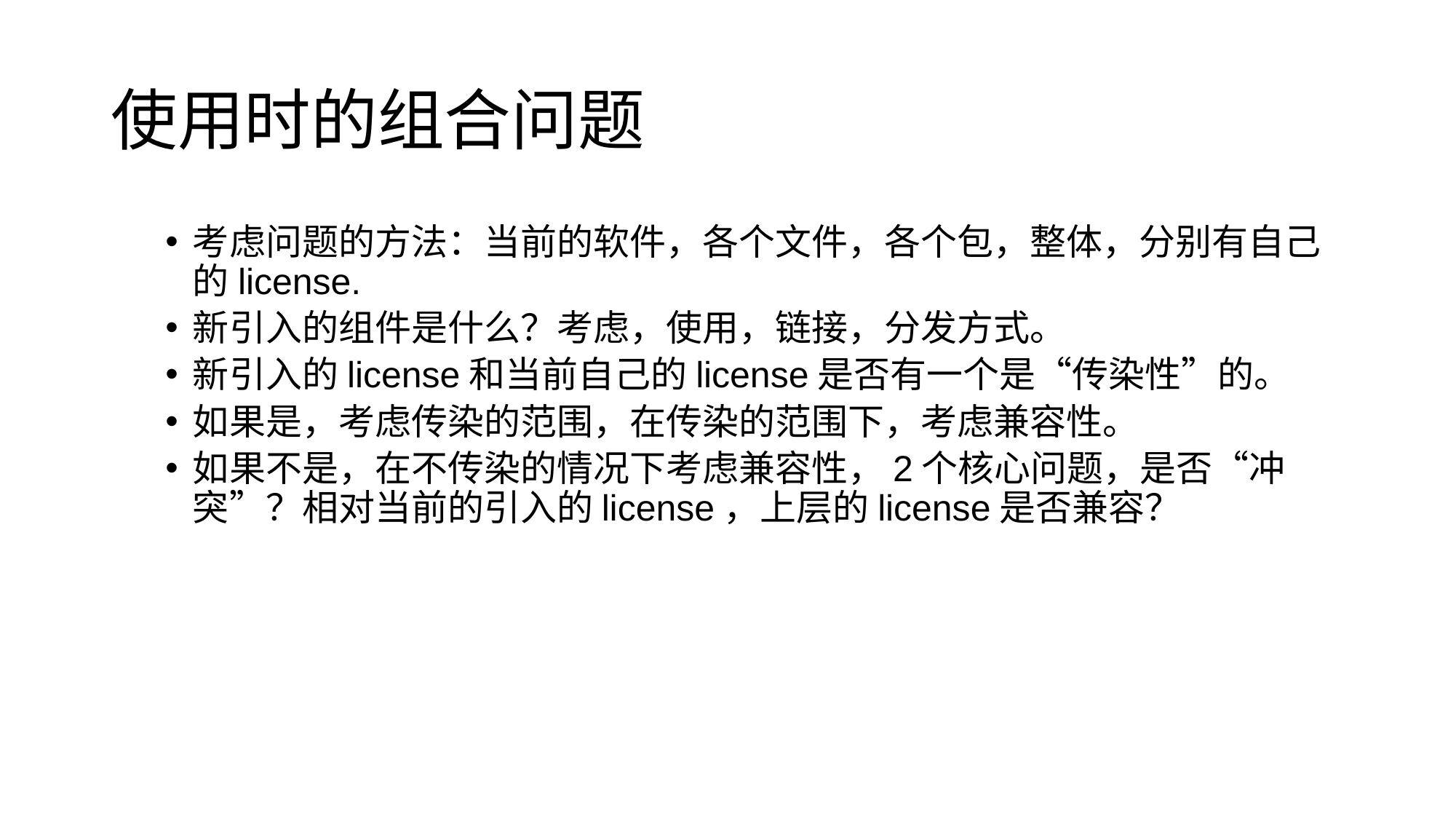

# 使用时的组合问题
考虑问题的方法：当前的软件，各个文件，各个包，整体，分别有自己的license.
新引入的组件是什么？考虑，使用，链接，分发方式。
新引入的license和当前自己的license是否有一个是“传染性”的。
如果是，考虑传染的范围，在传染的范围下，考虑兼容性。
如果不是，在不传染的情况下考虑兼容性，2个核心问题，是否“冲突”？相对当前的引入的license，上层的license是否兼容？